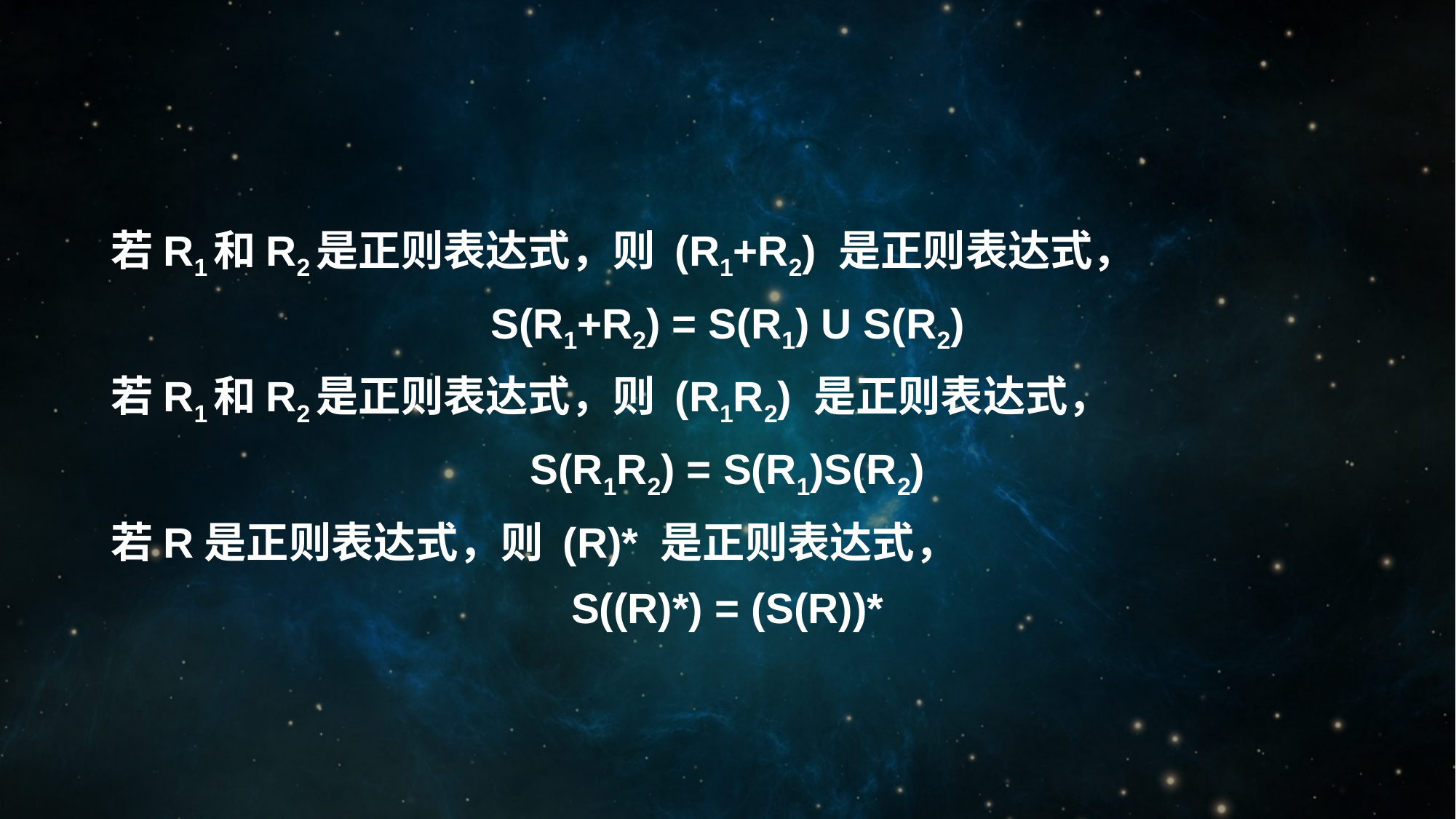

#
若R1和R2是正则表达式，则 (R1+R2) 是正则表达式，
S(R1+R2) = S(R1) U S(R2)
若R1和R2是正则表达式，则 (R1R2) 是正则表达式，
S(R1R2) = S(R1)S(R2)
若R是正则表达式，则 (R)* 是正则表达式，
S((R)*) = (S(R))*